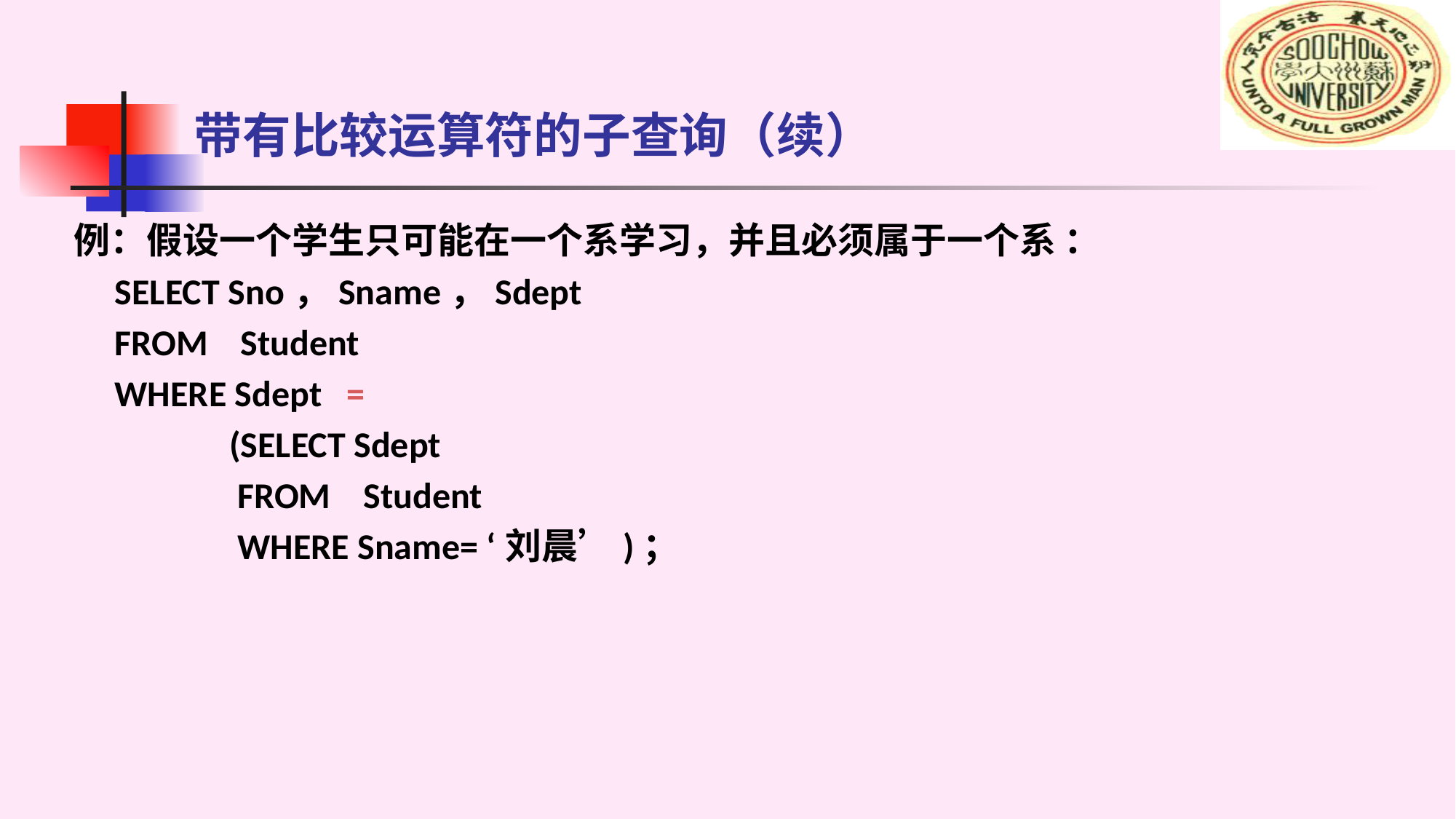

# 带有比较运算符的子查询（续）
例：假设一个学生只可能在一个系学习，并且必须属于一个系 ：
     SELECT Sno，Sname，Sdept
     FROM    Student
     WHERE Sdept   =
                   (SELECT Sdept
                    FROM    Student
                    WHERE Sname= ‘刘晨’)；